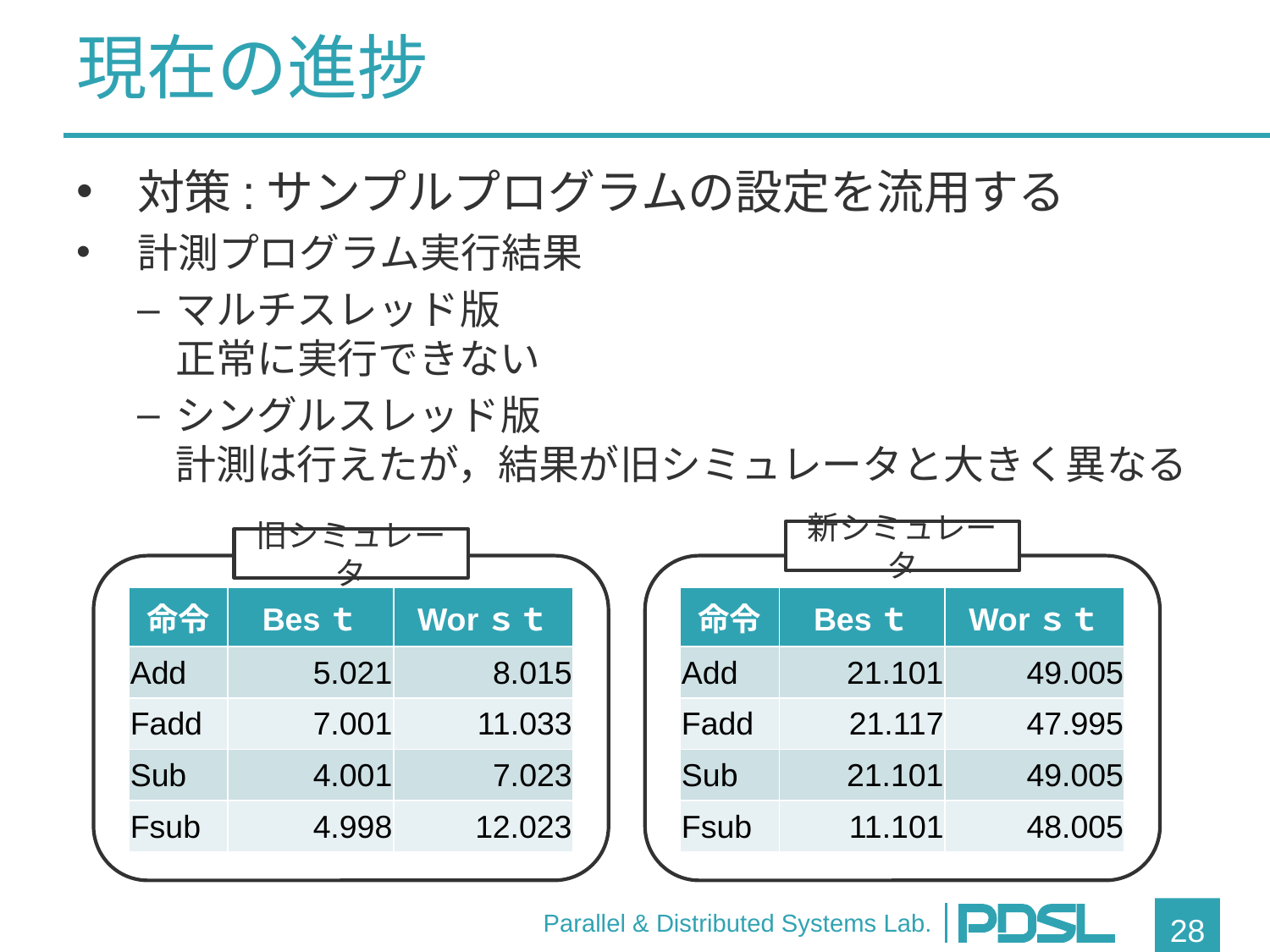

# 現在の進捗
対策:サンプルプログラムの設定を流用する
計測プログラム実行結果
マルチスレッド版
正常に実行できない
シングルスレッド版
計測は行えたが，結果が旧シミュレータと大きく異なる
新シミュレータ
旧シミュレータ

| 命令 | Besｔ | Worｓｔ |
| --- | --- | --- |
| Add | 21.101 | 49.005 |
| Fadd | 21.117 | 47.995 |
| Sub | 21.101 | 49.005 |
| Fsub | 11.101 | 48.005 |
| 命令 | Besｔ | Worｓｔ |
| --- | --- | --- |
| Add | 5.021 | 8.015 |
| Fadd | 7.001 | 11.033 |
| Sub | 4.001 | 7.023 |
| Fsub | 4.998 | 12.023 |